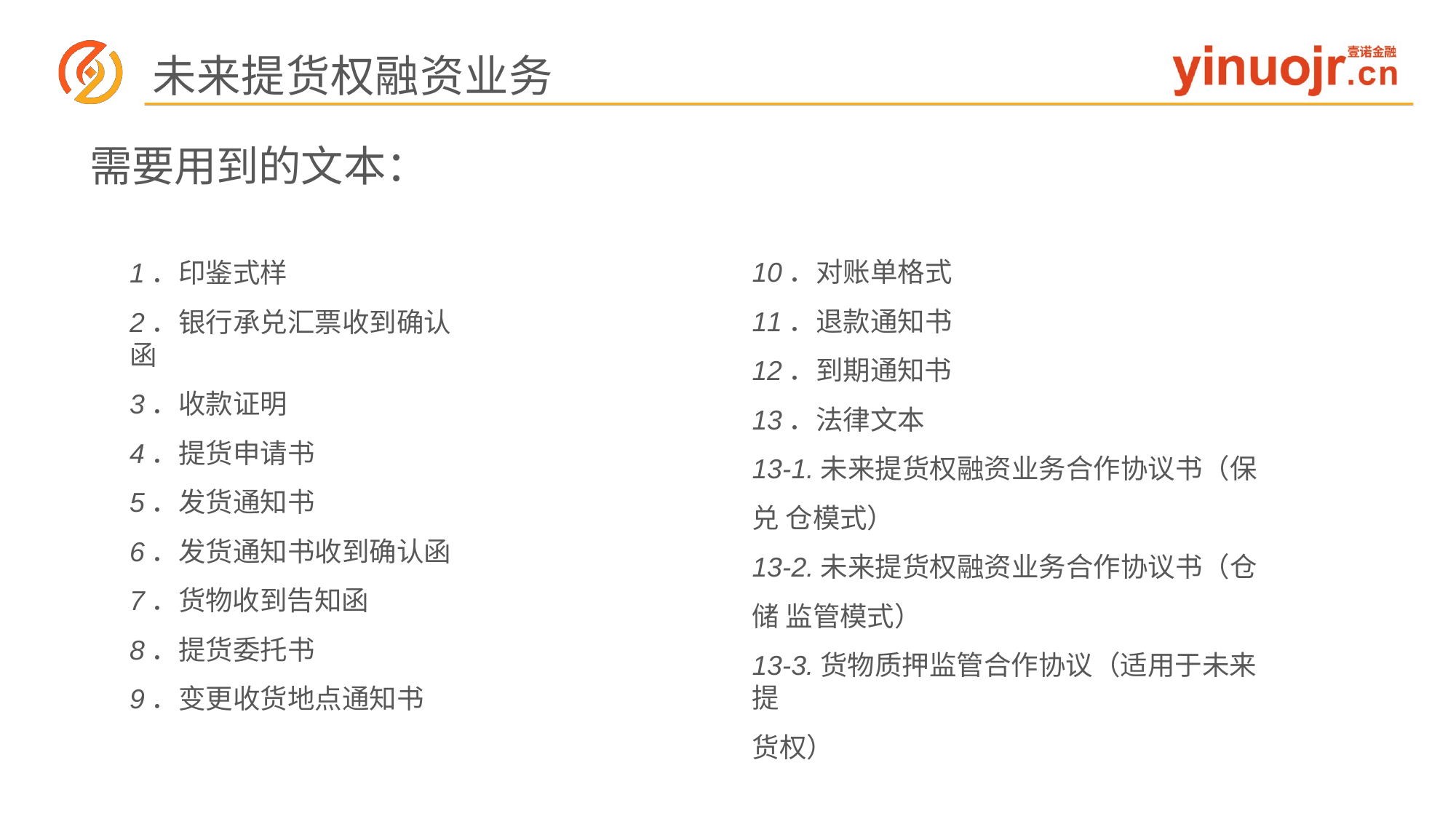

# 未来提货权融资业务
需要用到的文本：
10．对账单格式
11．退款通知书
12．到期通知书
13．法律文本
13-1.未来提货权融资业务合作协议书（保兑 仓模式）
13-2.未来提货权融资业务合作协议书（仓储 监管模式）
13-3.货物质押监管合作协议（适用于未来提
货权）
1．印鉴式样
2．银行承兑汇票收到确认函
3．收款证明
4．提货申请书
5．发货通知书
6．发货通知书收到确认函
7．货物收到告知函
8．提货委托书
9．变更收货地点通知书